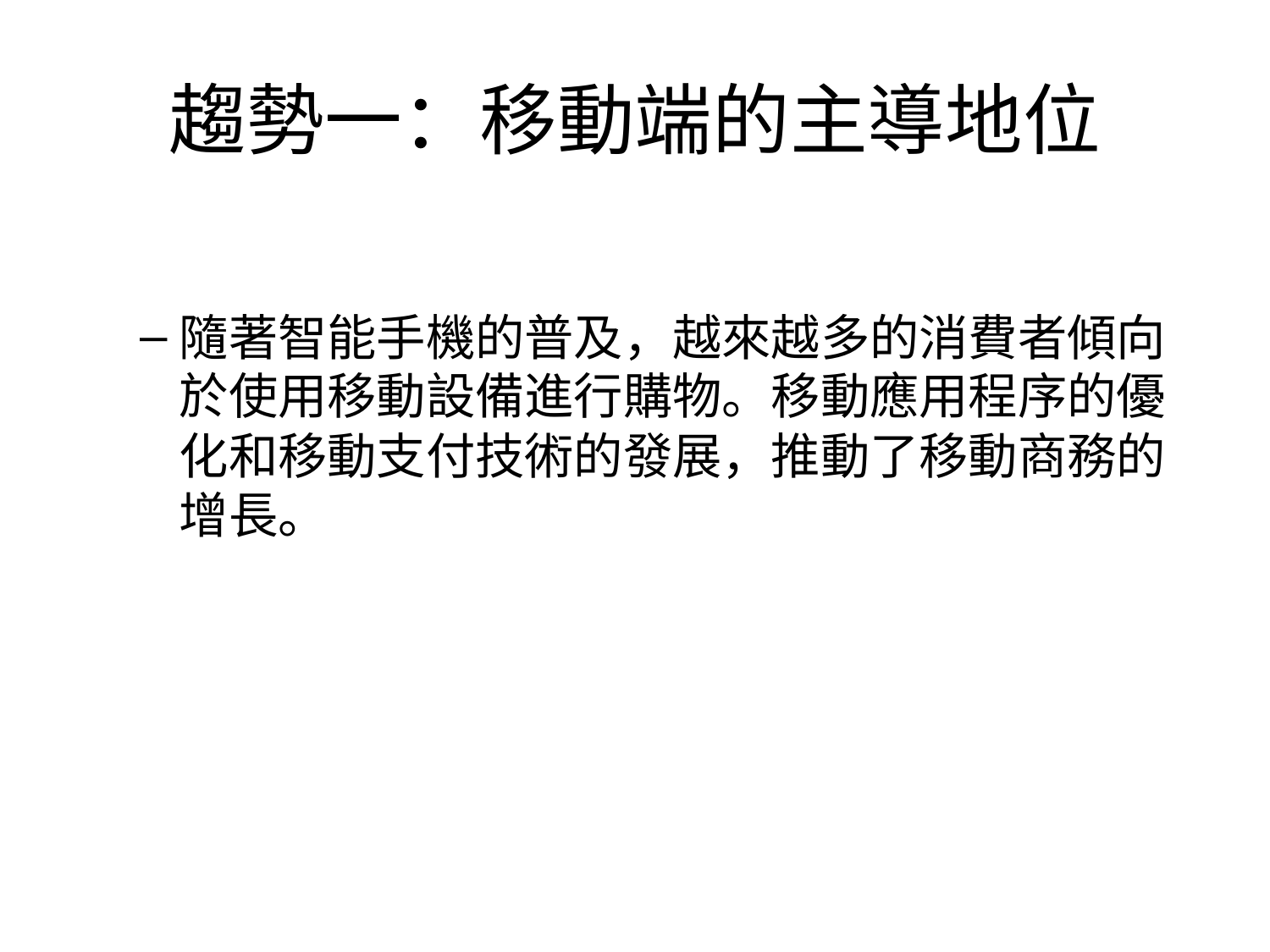

# 趨勢一：移動端的主導地位

隨著智能手機的普及，越來越多的消費者傾向於使用移動設備進行購物。移動應用程序的優化和移動支付技術的發展，推動了移動商務的增長。